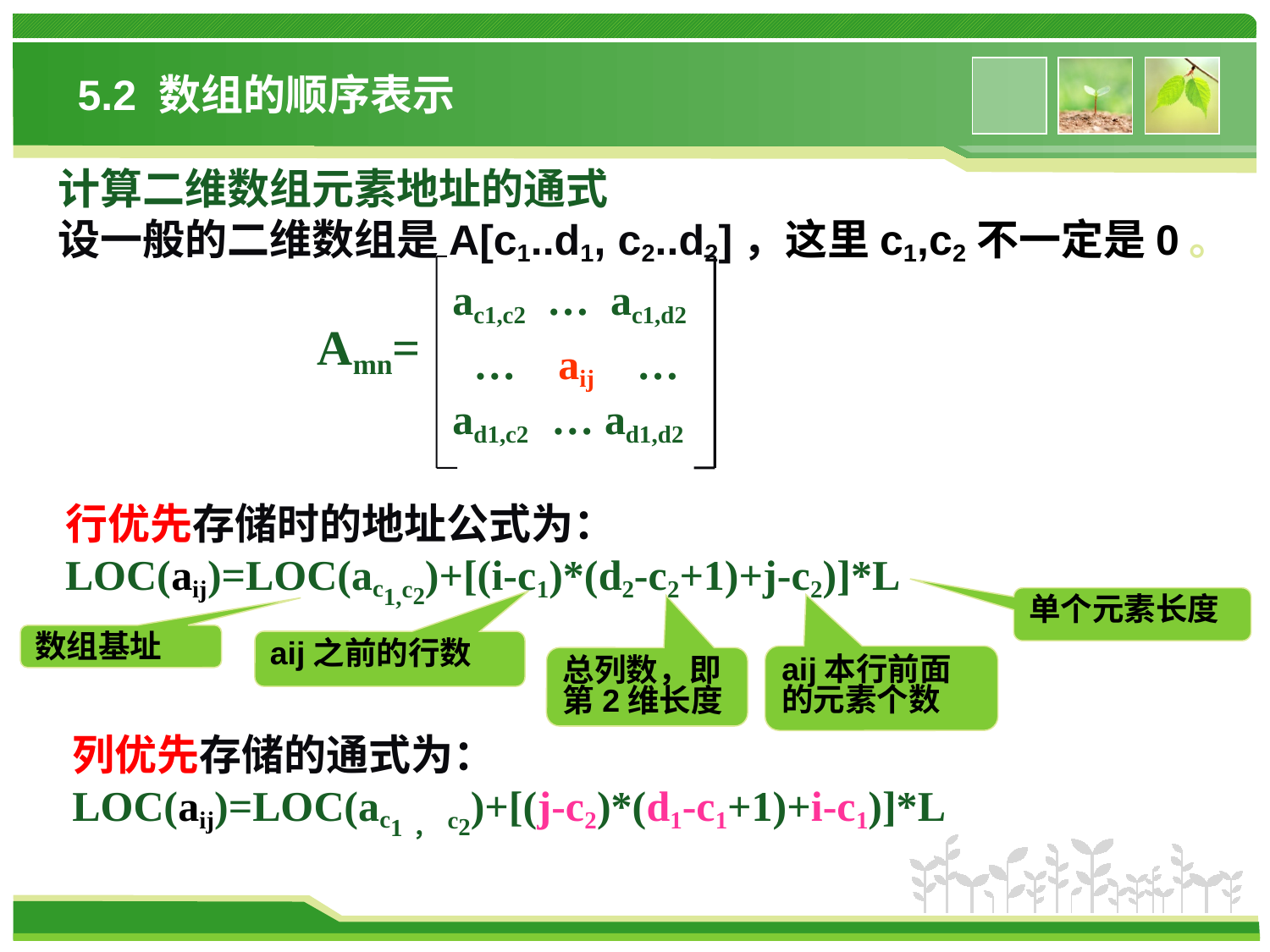

5.2 数组的顺序表示
计算二维数组元素地址的通式
设一般的二维数组是A[c1..d1, c2..d2]，这里c1,c2不一定是0。

 ac1,c2  …  ac1,d2
   …    aij    …
 ad1,c2   … ad1,d2
Amn=

行优先存储时的地址公式为：
LOC(aij)=LOC(ac1,c2)+[(i-c1)*(d2-c2+1)+j-c2)]*L
单个元素长度
数组基址
aij之前的行数
aij本行前面的元素个数
总列数，即第2维长度
列优先存储的通式为：
LOC(aij)=LOC(ac1，c2)+[(j-c2)*(d1-c1+1)+i-c1)]*L